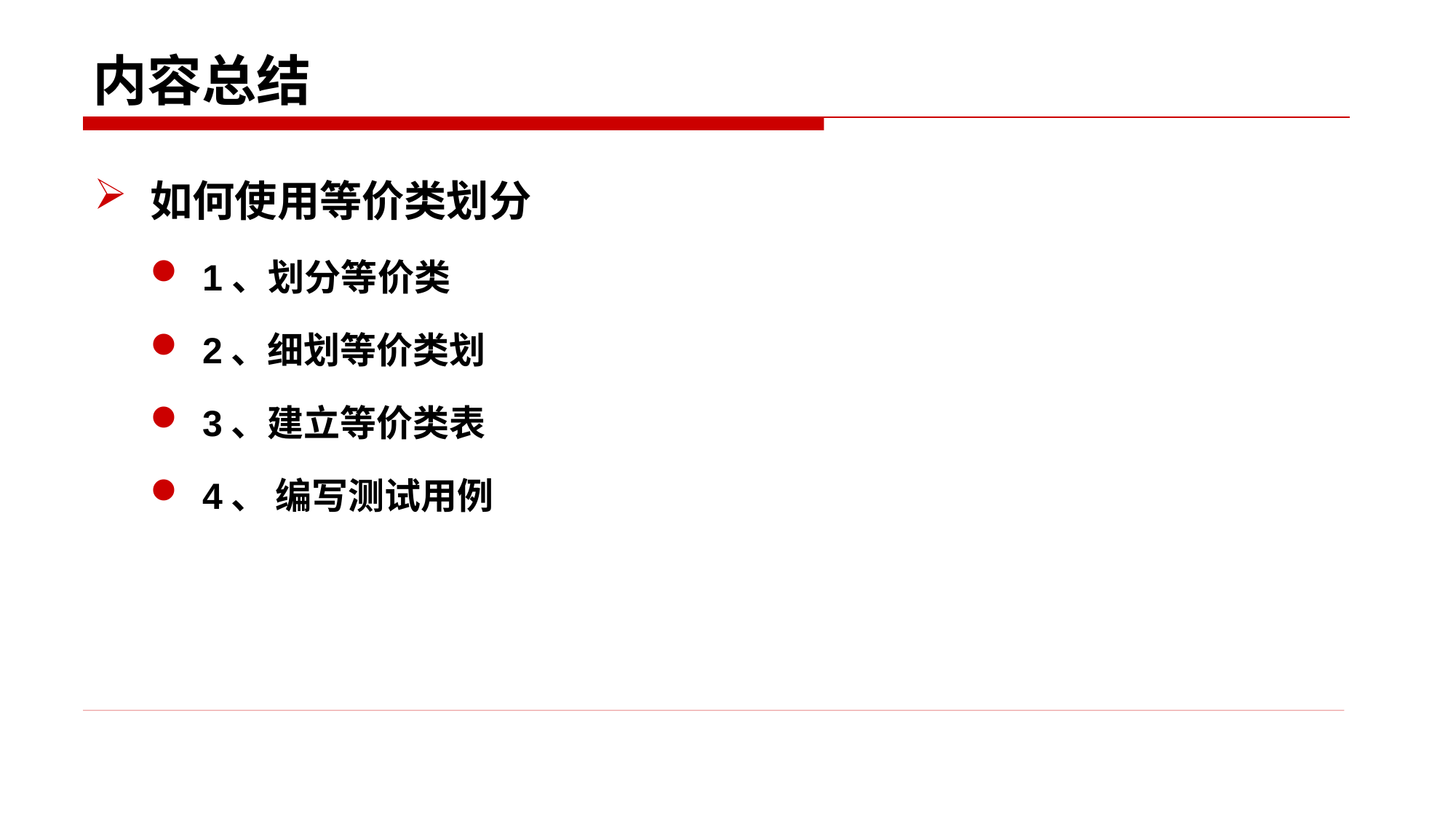

# 内容总结
如何使用等价类划分
1、划分等价类
2、细划等价类划
3、建立等价类表
4、 编写测试用例